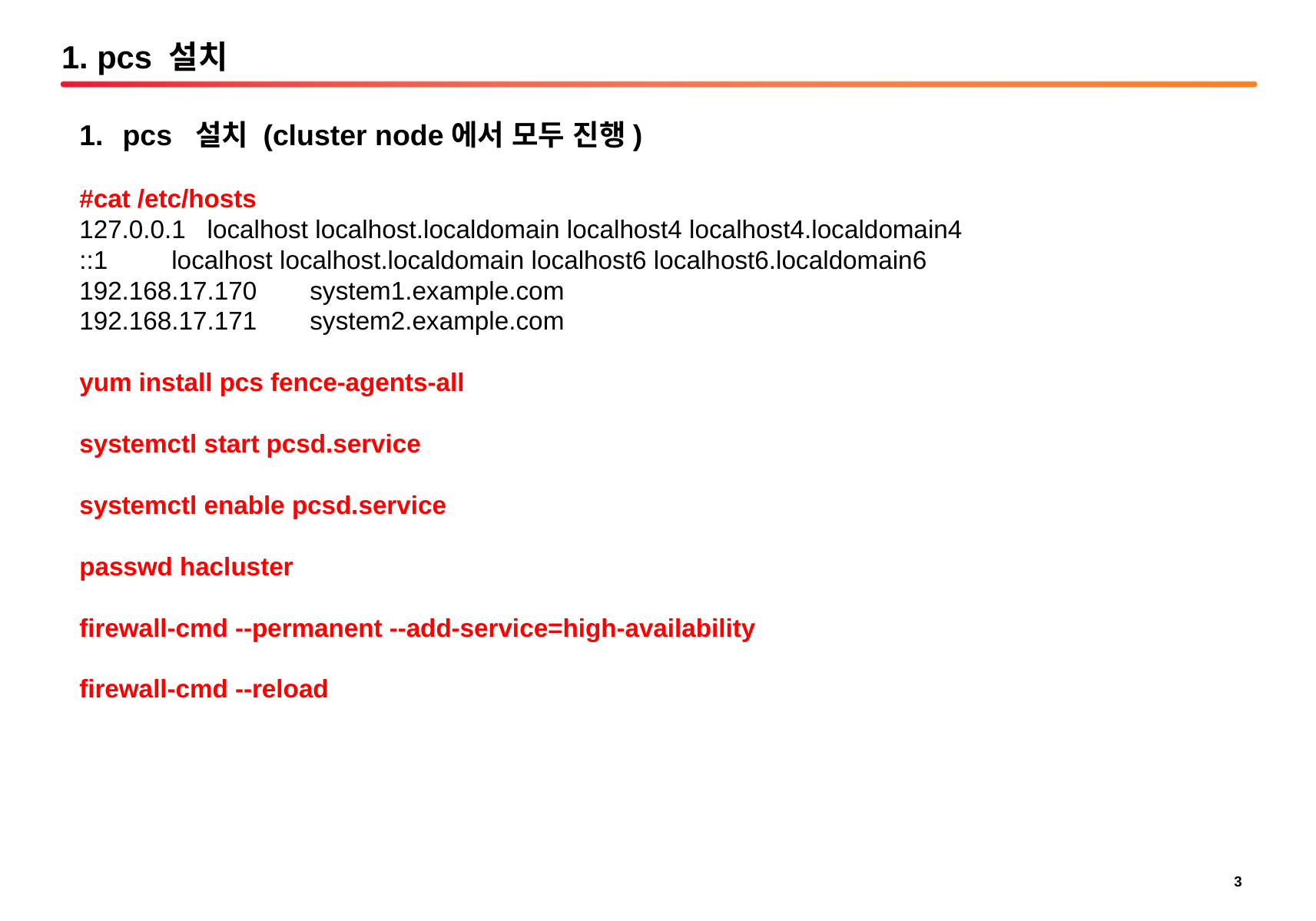

# 1. pcs 설치
pcs  설치 (cluster node에서 모두 진행)

#cat /etc/hosts
127.0.0.1   localhost localhost.localdomain localhost4 localhost4.localdomain4
::1         localhost localhost.localdomain localhost6 localhost6.localdomain6
192.168.17.170	system1.example.com
192.168.17.171	system2.example.com

yum install pcs fence-agents-all

systemctl start pcsd.service

systemctl enable pcsd.service

passwd hacluster

firewall-cmd --permanent --add-service=high-availability

firewall-cmd --reload